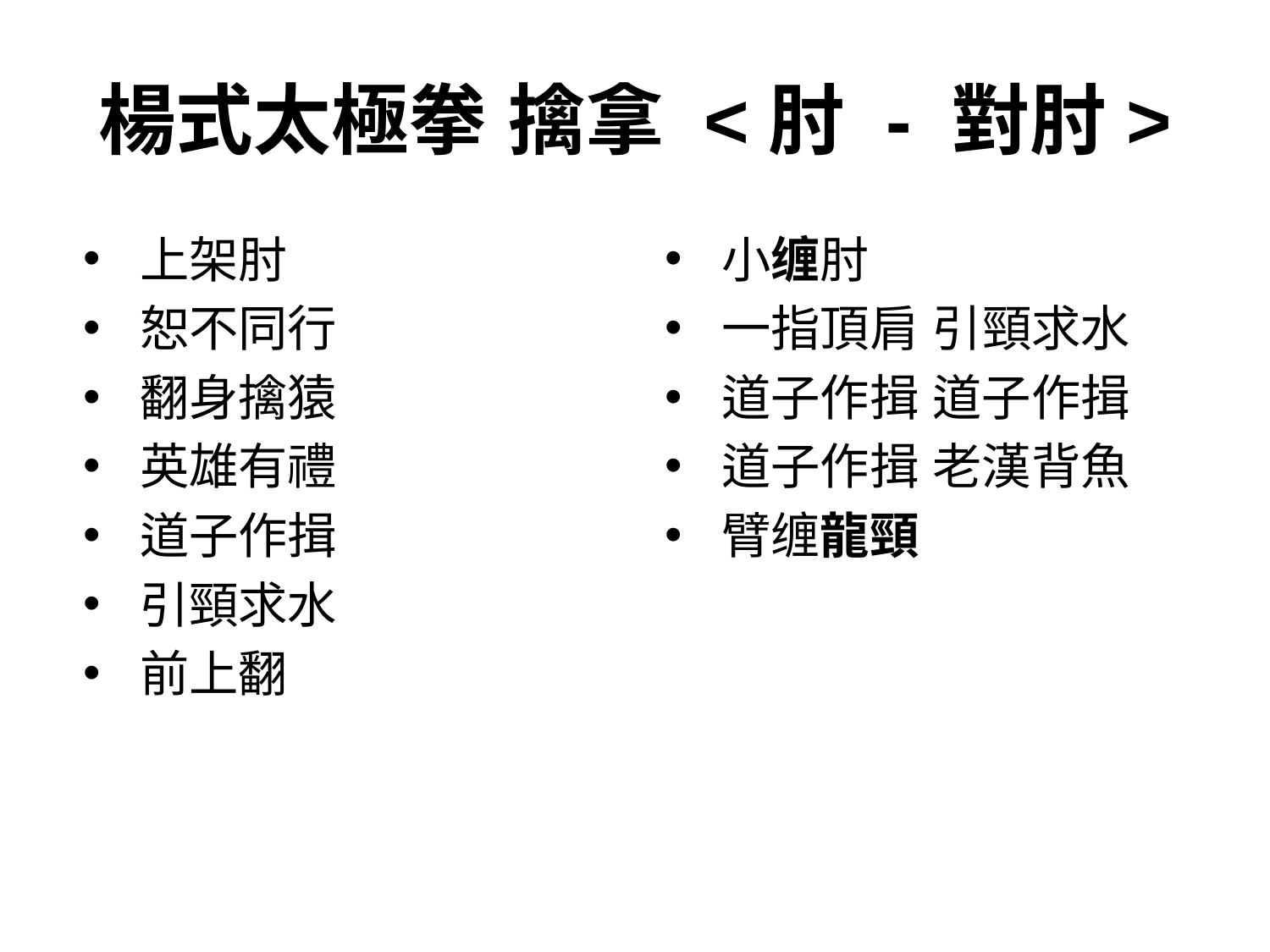

# 楊式太極拳 擒拿 <肘 - 對肘>
上架肘
恕不同行
翻身擒猿
英雄有禮
道子作揖
引頸求水
前上翻

小缠肘
一指頂肩 引頸求水
道子作揖 道子作揖
道子作揖 老漢背魚
臂缠龍頸